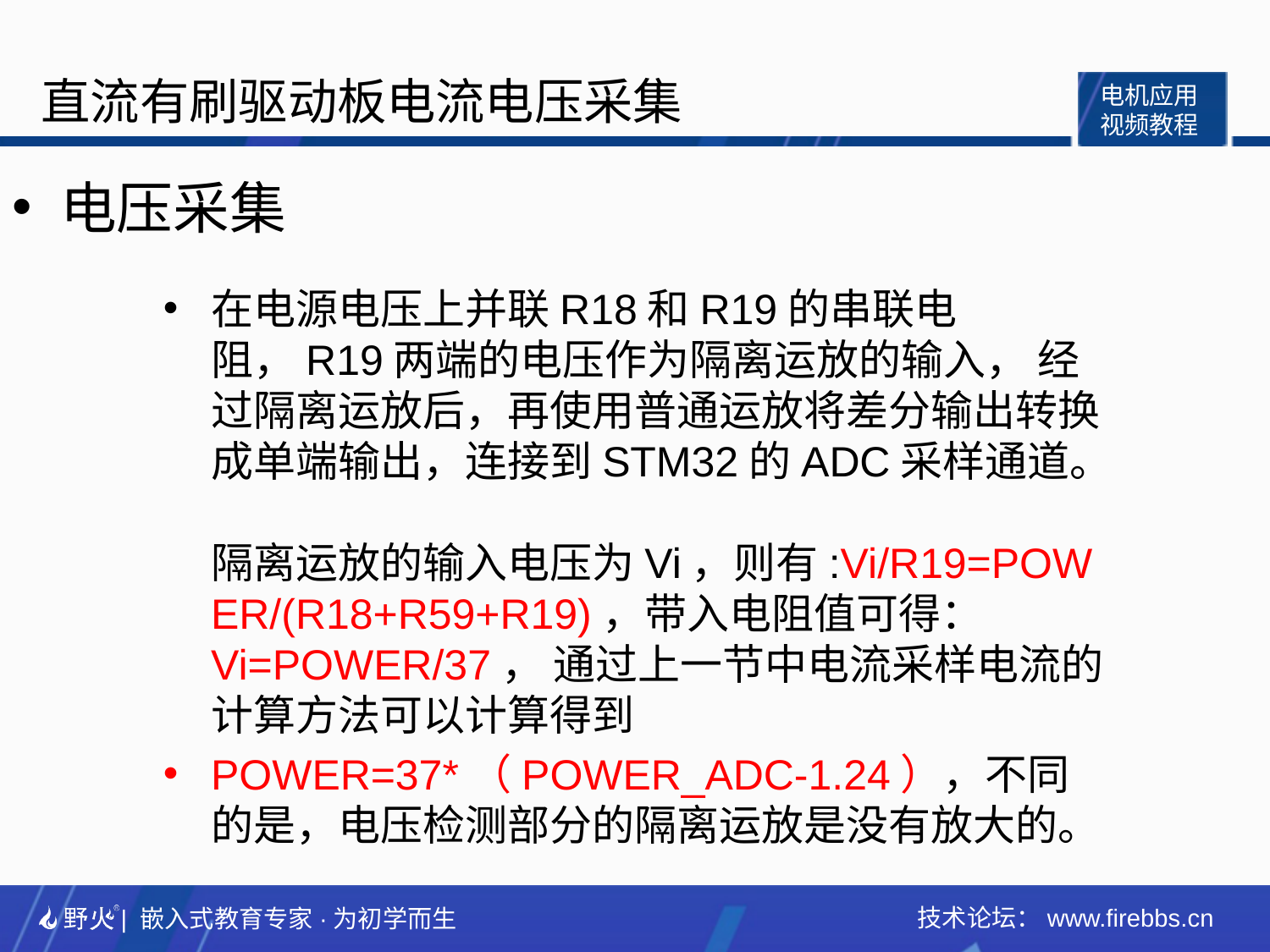

电压采集
在电源电压上并联R18和R19的串联电阻，R19两端的电压作为隔离运放的输入， 经过隔离运放后，再使用普通运放将差分输出转换成单端输出，连接到STM32的ADC采样通道。 隔离运放的输入电压为Vi，则有:Vi/R19=POWER/(R18+R59+R19)，带入电阻值可得：Vi=POWER/37， 通过上一节中电流采样电流的计算方法可以计算得到
POWER=37*（POWER_ADC-1.24），不同的是，电压检测部分的隔离运放是没有放大的。